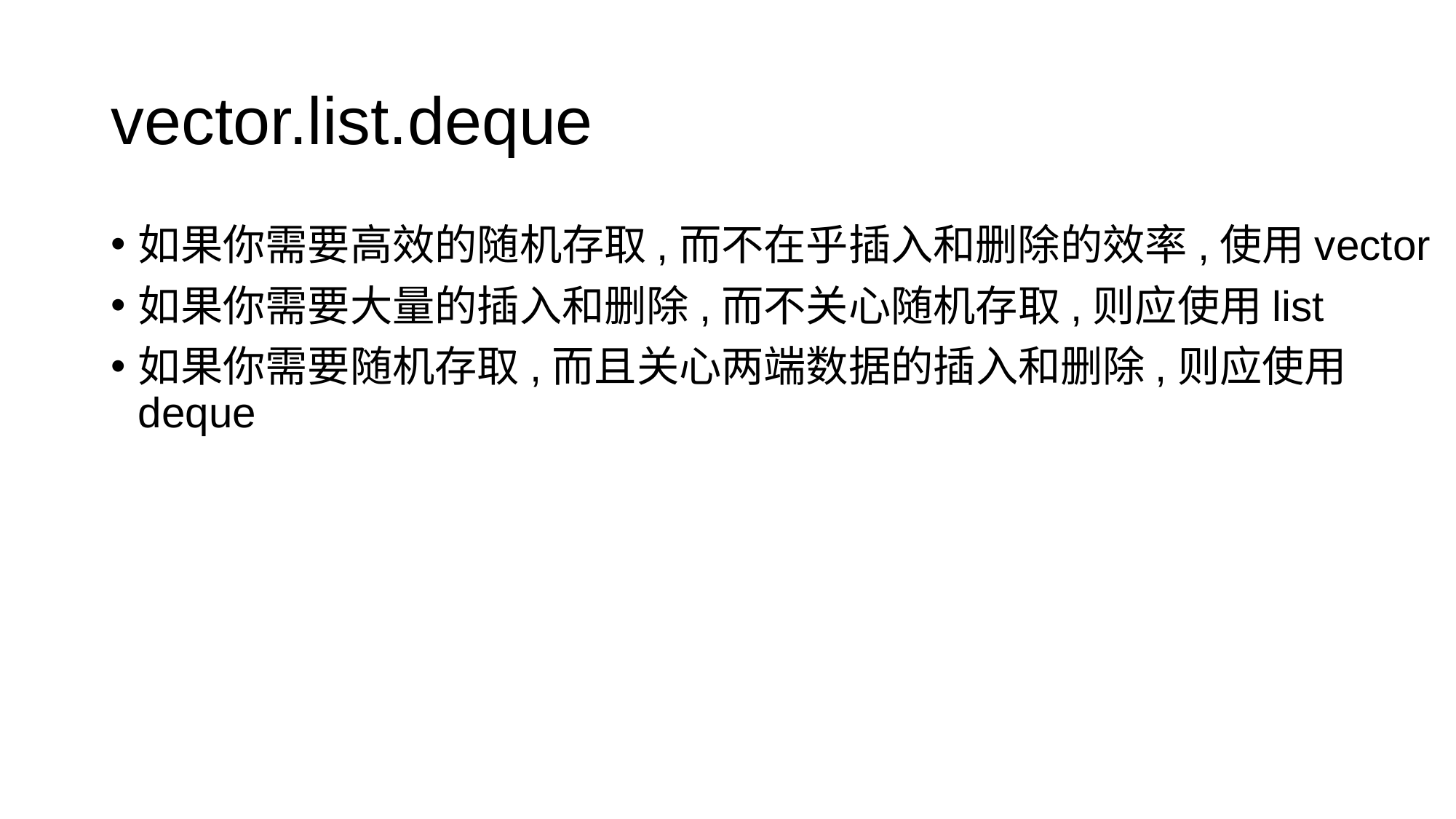

# vector.list.deque
如果你需要高效的随机存取,而不在乎插入和删除的效率,使用vector
如果你需要大量的插入和删除,而不关心随机存取,则应使用list
如果你需要随机存取,而且关心两端数据的插入和删除,则应使用deque